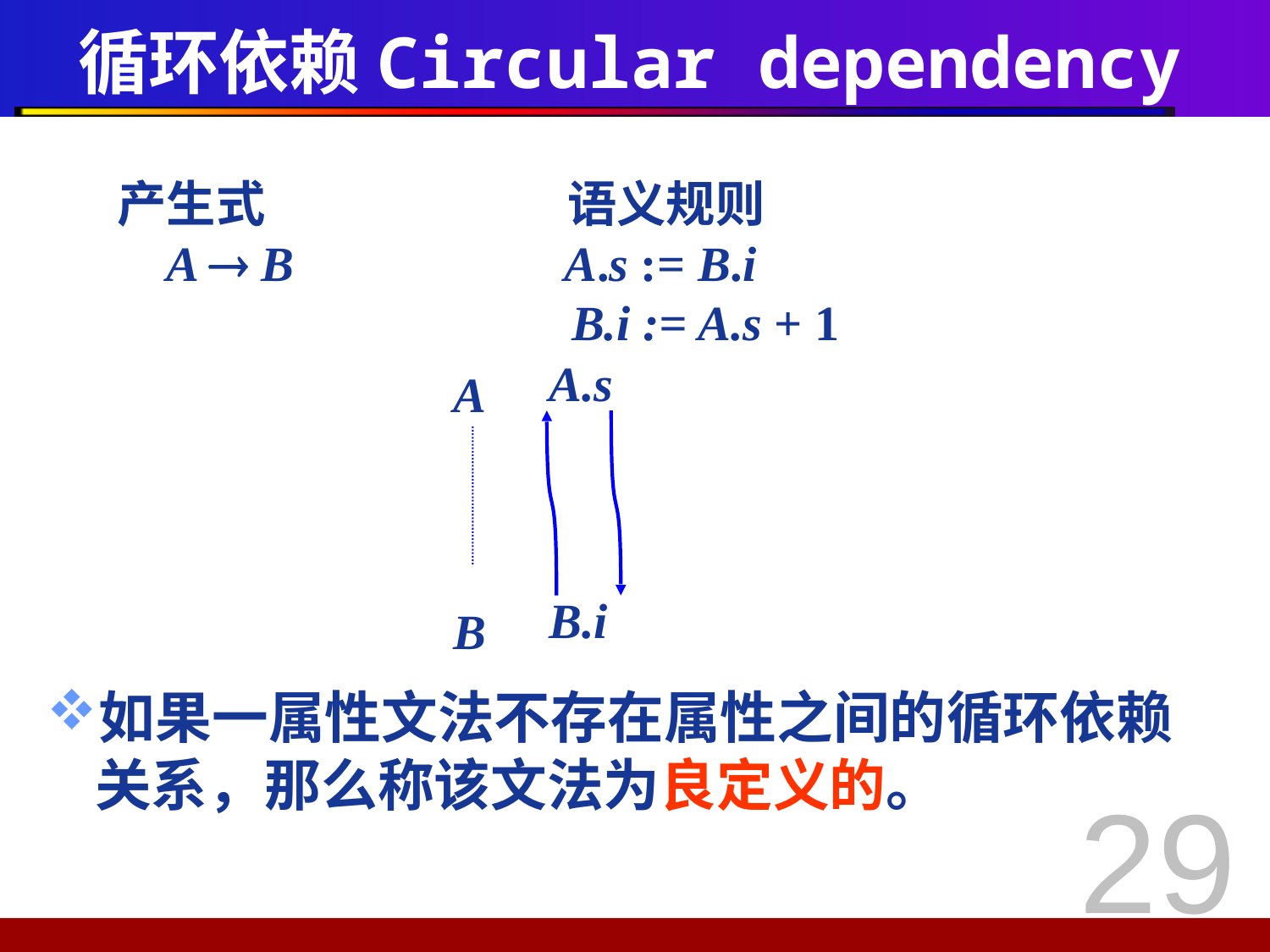

# 循环依赖Circular dependency
产生式                           语义规则
    A → B                      A.s := B.i
                                     B.i := A.s + 1
A.s

B.i
A

B

如果一属性文法不存在属性之间的循环依赖关系，那么称该文法为良定义的。
29